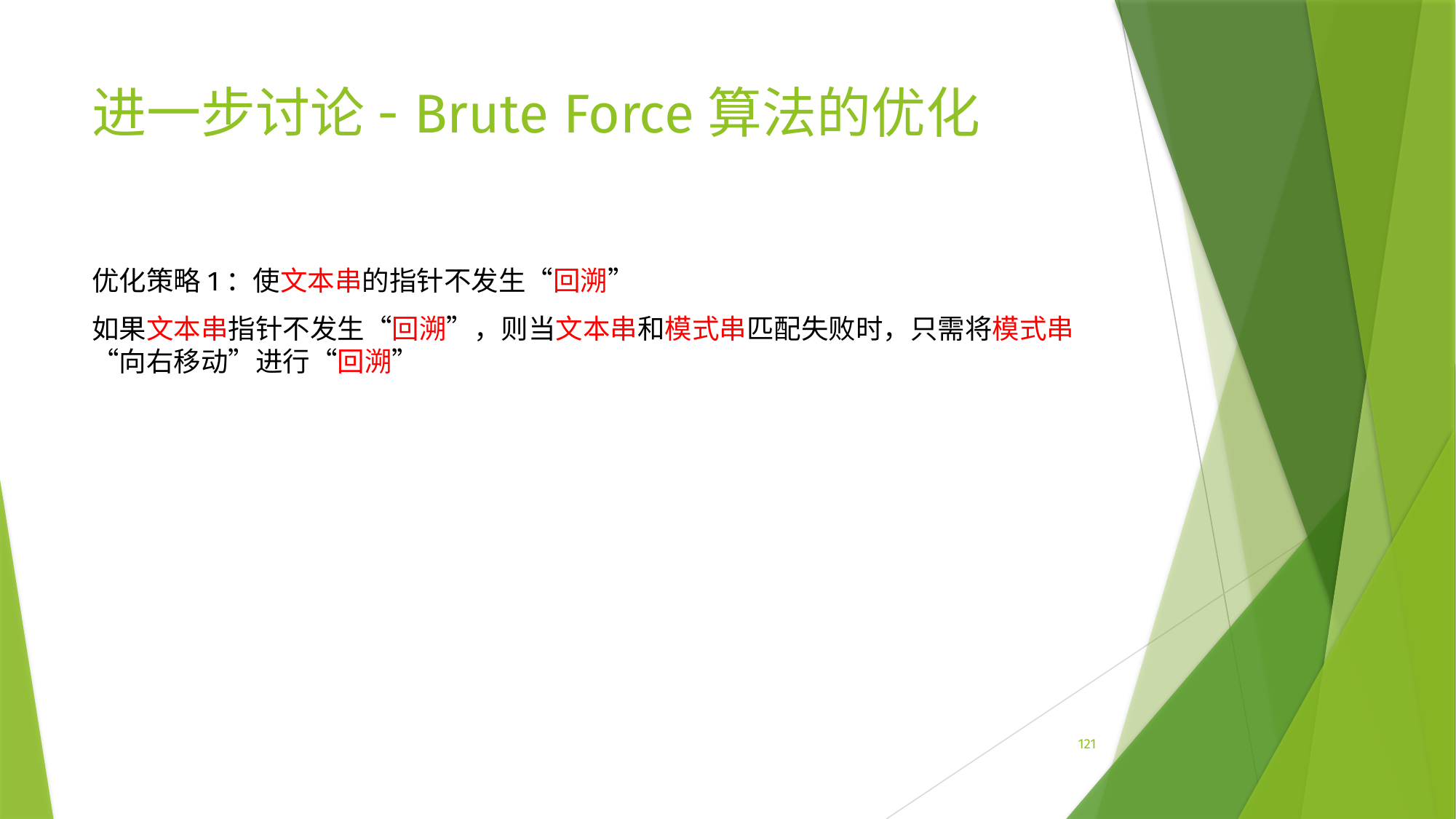

# 进一步讨论- Brute Force算法的优化
优化策略1：使文本串的指针不发生“回溯”
如果文本串指针不发生“回溯”，则当文本串和模式串匹配失败时，只需将模式串“向右移动”进行“回溯”

121